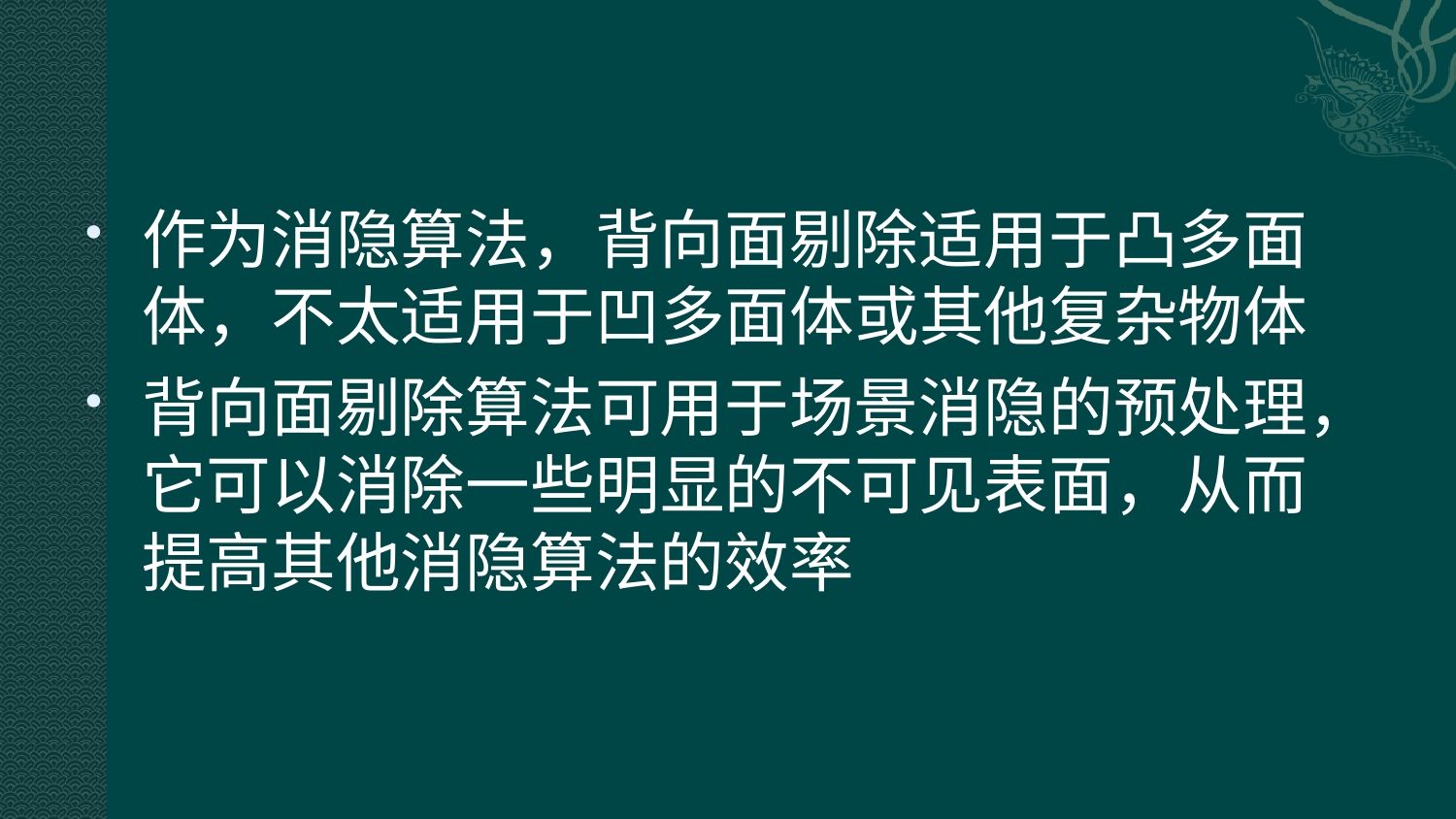

#
作为消隐算法，背向面剔除适用于凸多面体，不太适用于凹多面体或其他复杂物体
背向面剔除算法可用于场景消隐的预处理，它可以消除一些明显的不可见表面，从而提高其他消隐算法的效率